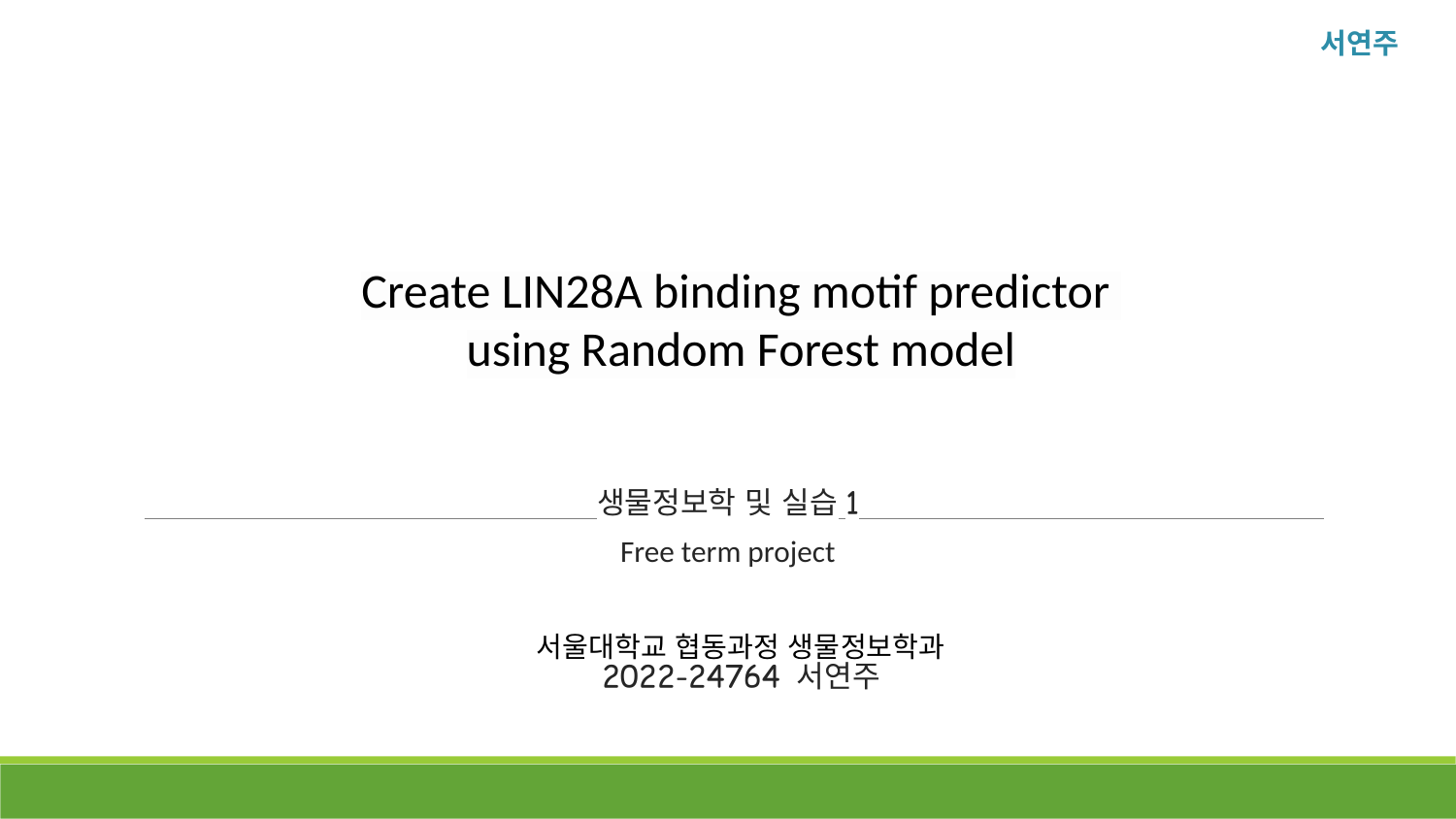

서연주
Create LIN28A binding motif predictor
using Random Forest model
생물정보학 및 실습1
Free term project
# 서울대학교 협동과정 생물정보학과 2022-24764 서연주